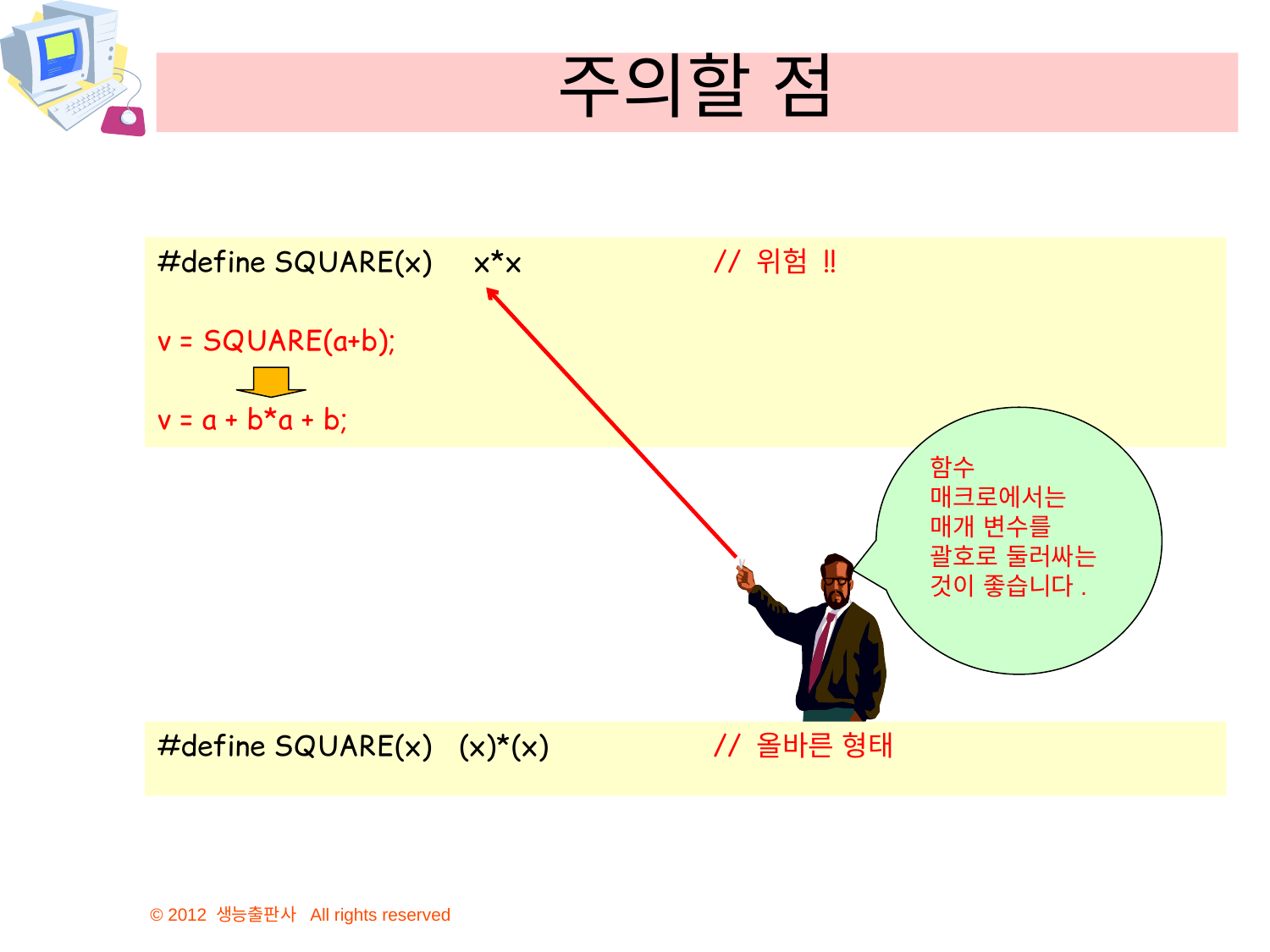

# 주의할 점
#define SQUARE(x)     x*x		// 위험 !!

v = SQUARE(a+b);

v = a + b*a + b;

함수 매크로에서는 매개 변수를 괄호로 둘러싸는 것이 좋습니다.

#define SQUARE(x) 	(x)*(x)		// 올바른 형태